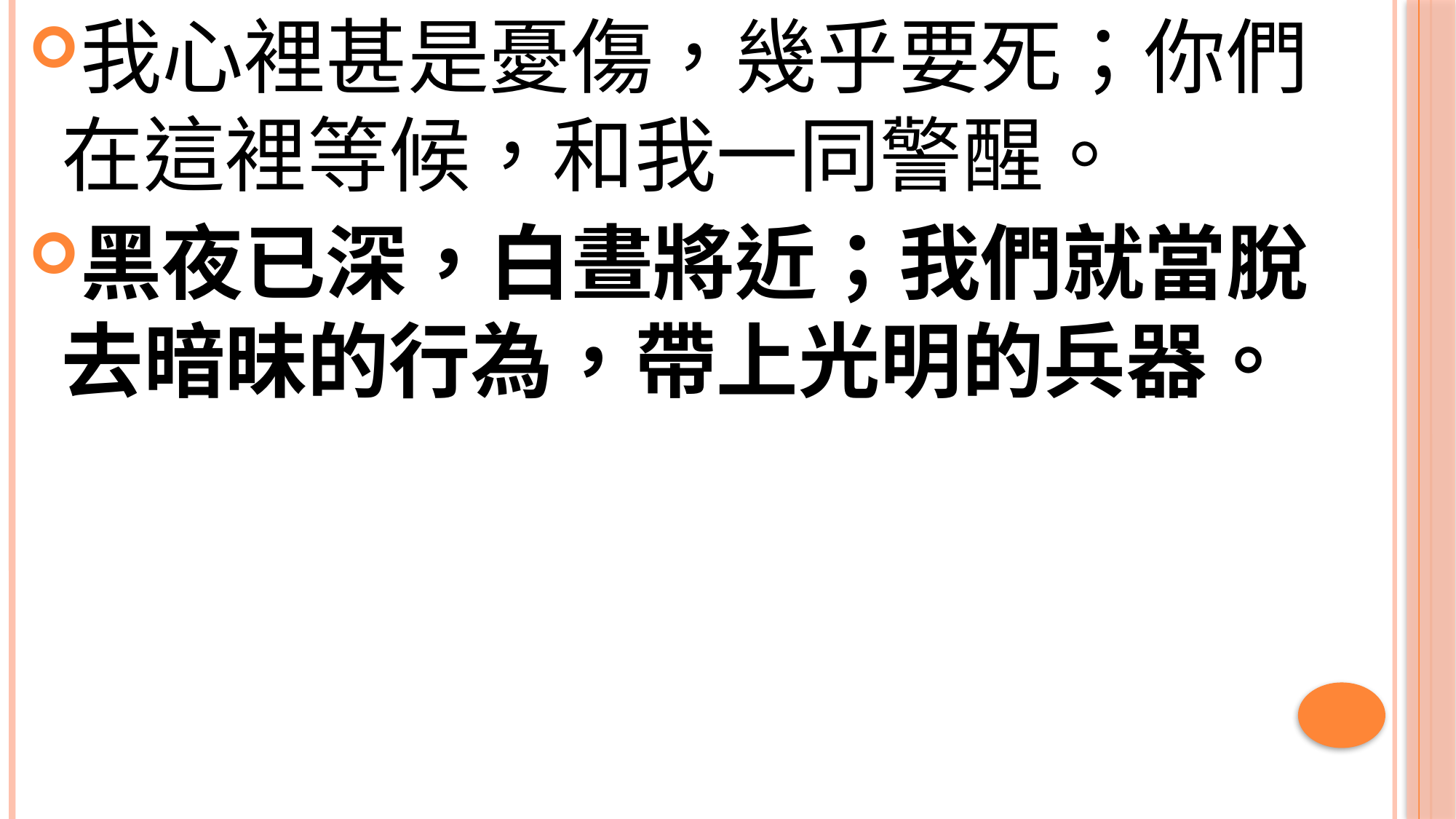

我心裡甚是憂傷，幾乎要死；你們在這裡等候，和我一同警醒。
黑夜已深，白晝將近；我們就當脫去暗昧的行為，帶上光明的兵器。